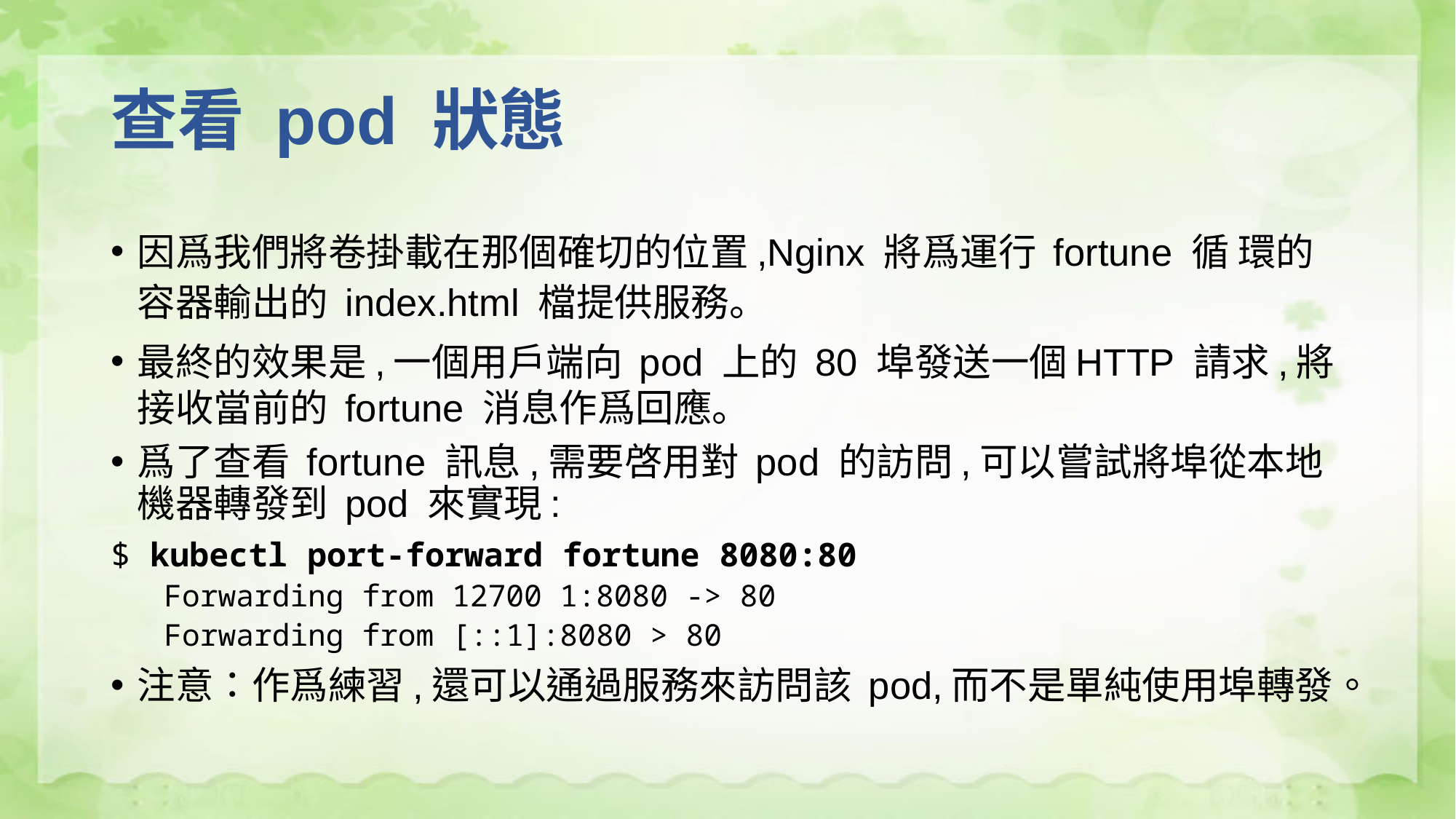

# 查看 pod 狀態
因爲我們將卷掛載在那個確切的位置,Nginx 將爲運行 fortune 循 環的容器輸出的 index.html 檔提供服務。
最終的效果是,一個用戶端向 pod 上的 80 埠發送一個HTTP 請求,將接收當前的 fortune 消息作爲回應。
爲了查看 fortune 訊息,需要啓用對 pod 的訪問,可以嘗試將埠從本地機器轉發到 pod 來實現:
$ kubectl port-forward fortune 8080:80
Forwarding from 12700 1:8080 -> 80
Forwarding from [::1]:8080 > 80
注意：作爲練習,還可以通過服務來訪問該 pod,而不是單純使用埠轉發。